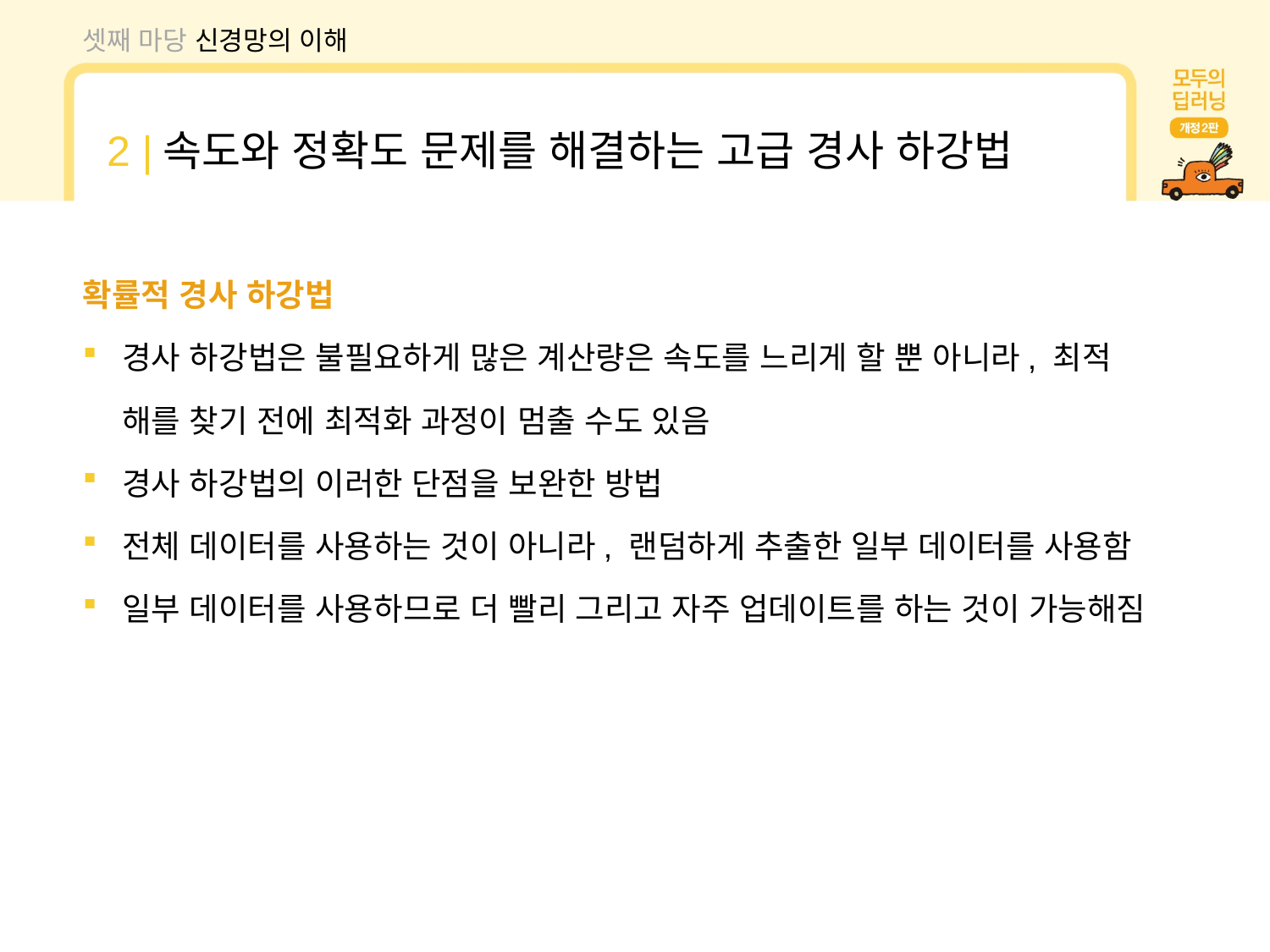

셋째 마당 신경망의 이해
2 |속도와 정확도 문제를 해결하는 고급 경사 하강법
확률적 경사 하강법
경사 하강법은 불필요하게 많은 계산량은 속도를 느리게 할 뿐 아니라, 최적 해를 찾기 전에 최적화 과정이 멈출 수도 있음
경사 하강법의 이러한 단점을 보완한 방법
전체 데이터를 사용하는 것이 아니라, 랜덤하게 추출한 일부 데이터를 사용함
일부 데이터를 사용하므로 더 빨리 그리고 자주 업데이트를 하는 것이 가능해짐